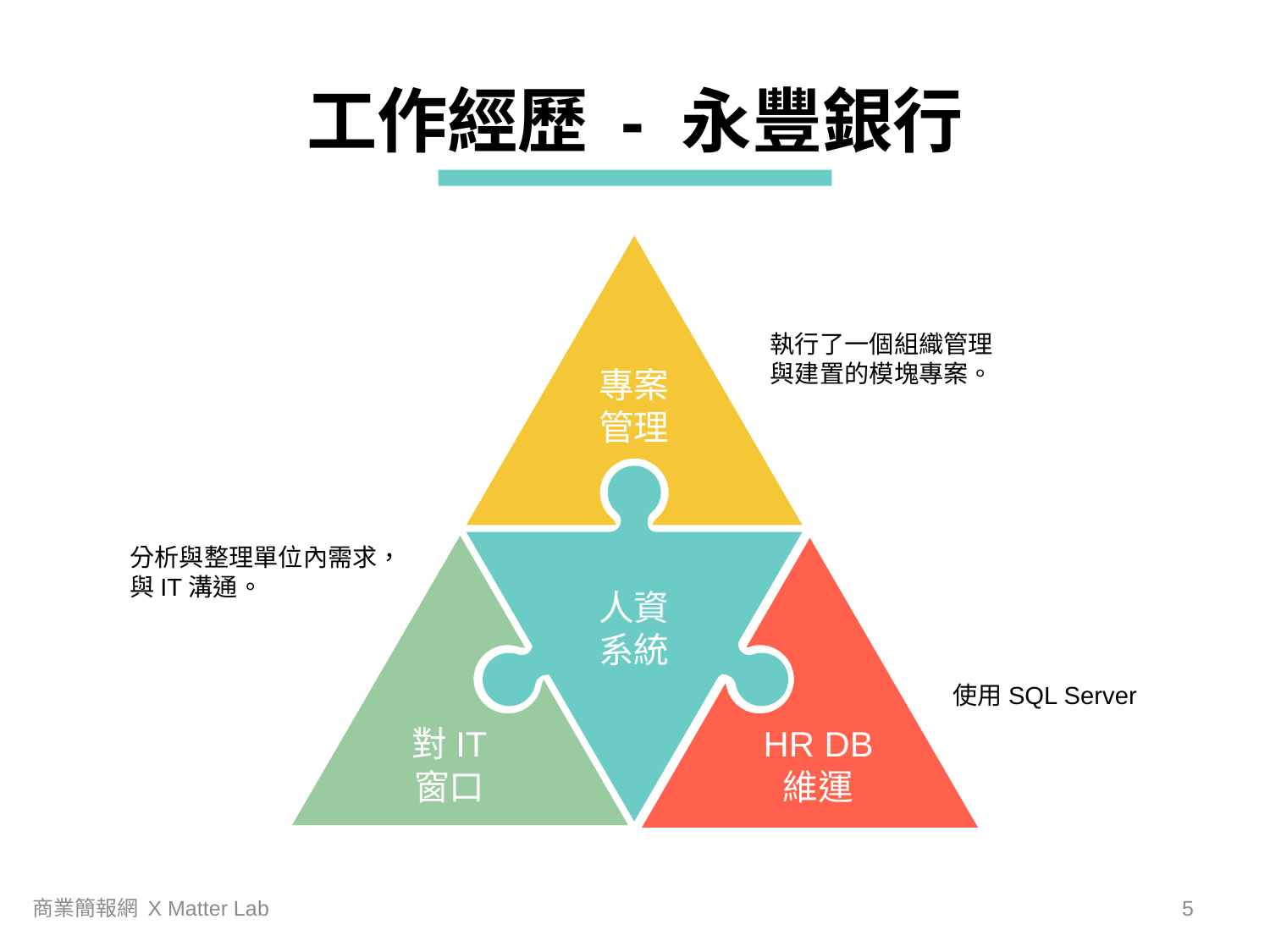

工作經歷 - 永豐銀行

執行了一個組織管理
與建置的模塊專案。
專案
管理

人資
系統
分析與整理單位內需求，
與IT溝通。

對IT
窗口

使用SQL Server
HR DB
維運
商業簡報網 X Matter Lab
5